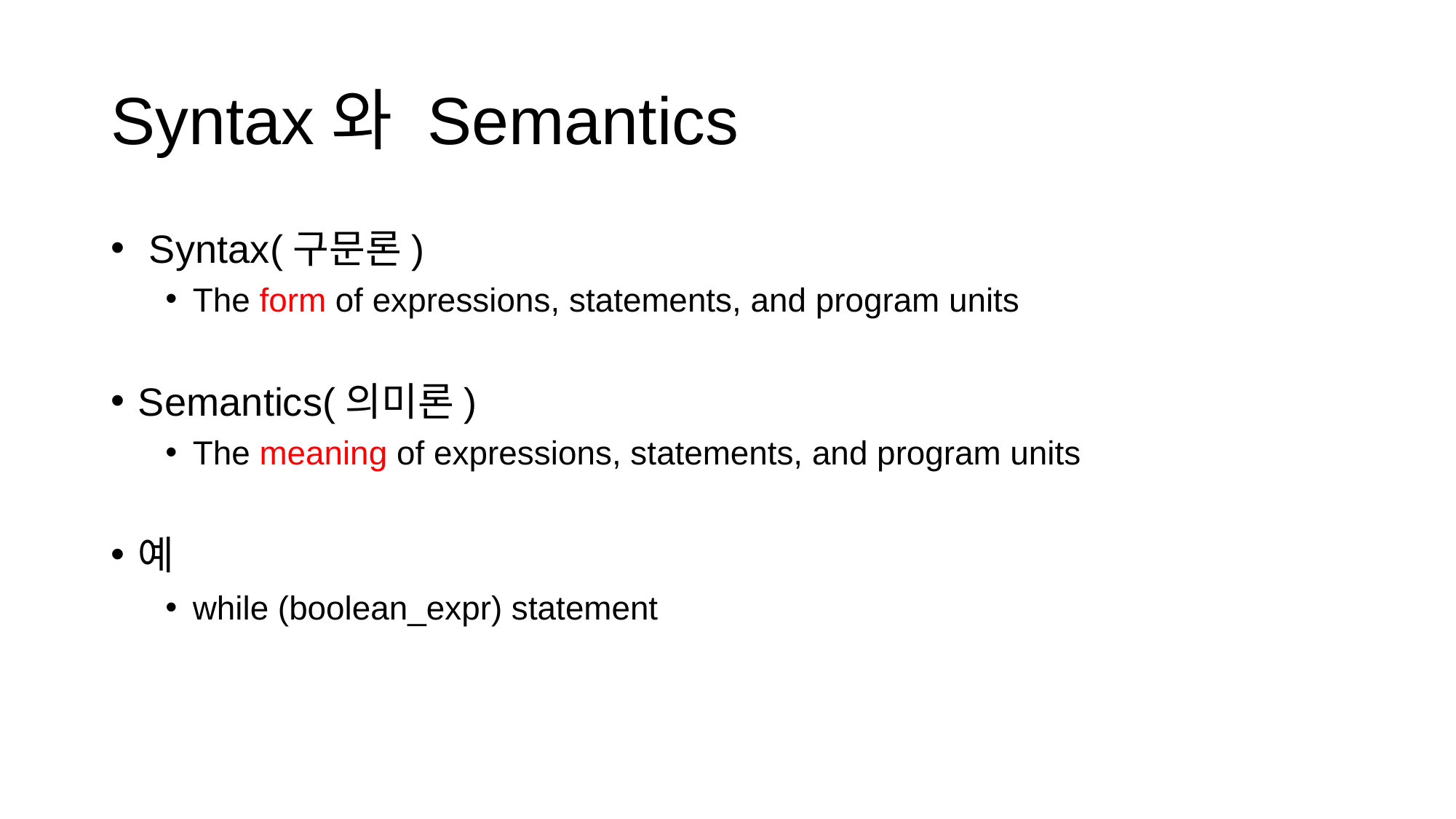

# Syntax와 Semantics
 Syntax(구문론)
The form of expressions, statements, and program units

Semantics(의미론)
The meaning of expressions, statements, and program units

예
while (boolean_expr) statement